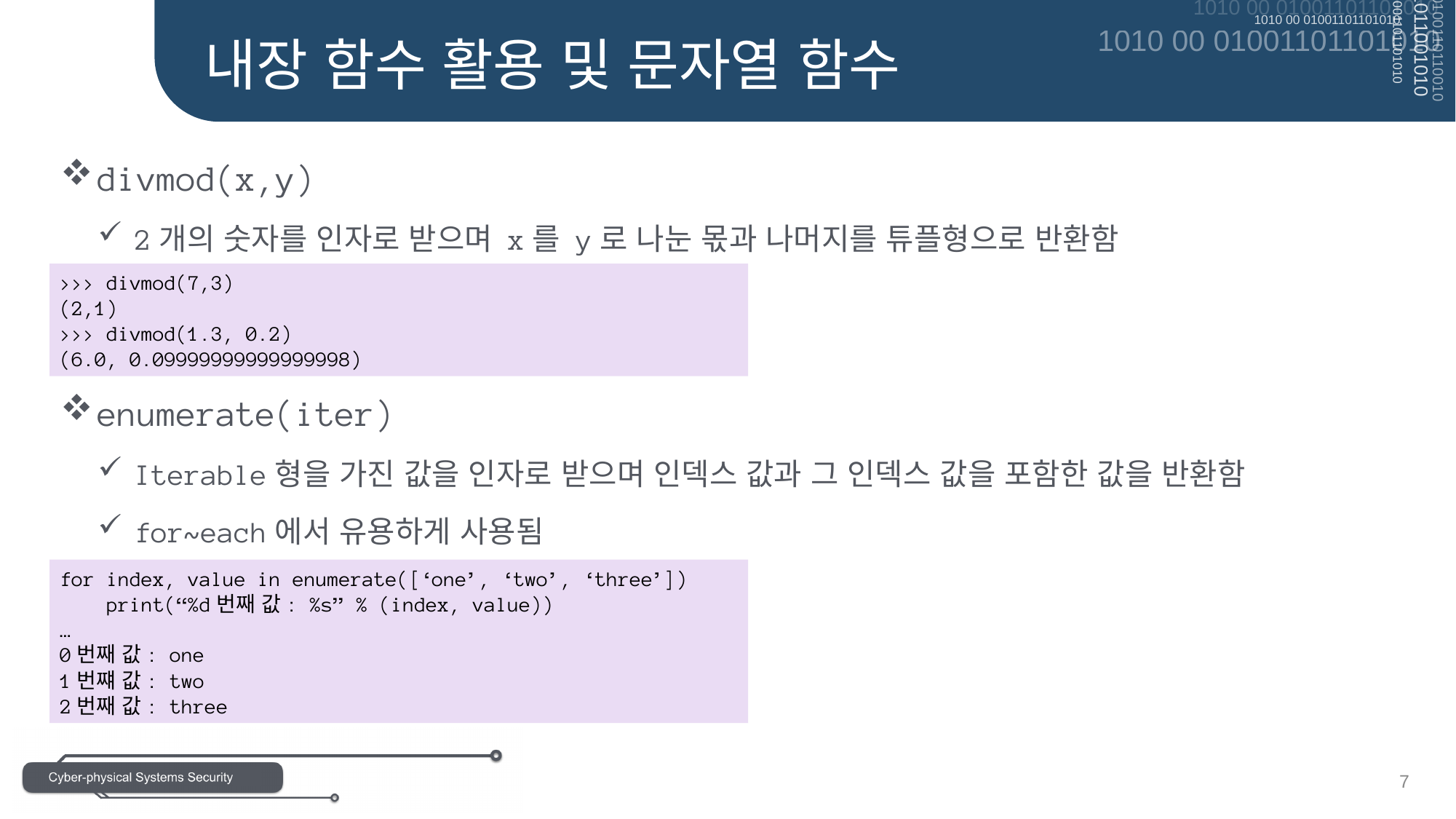

내장 함수 활용 및 문자열 함수
divmod(x,y)
2개의 숫자를 인자로 받으며 x를 y로 나눈 몫과 나머지를 튜플형으로 반환함

enumerate(iter)
Iterable형을 가진 값을 인자로 받으며 인덱스 값과 그 인덱스 값을 포함한 값을 반환함
for~each에서 유용하게 사용됨
>>> divmod(7,3)
(2,1)
>>> divmod(1.3, 0.2)
(6.0, 0.09999999999999998)
for index, value in enumerate([‘one’, ‘two’, ‘three’])
    print(“%d번째 값: %s” % (index, value))
…
0번째 값: one
1번쨰 값: two
2번째 값: three
7